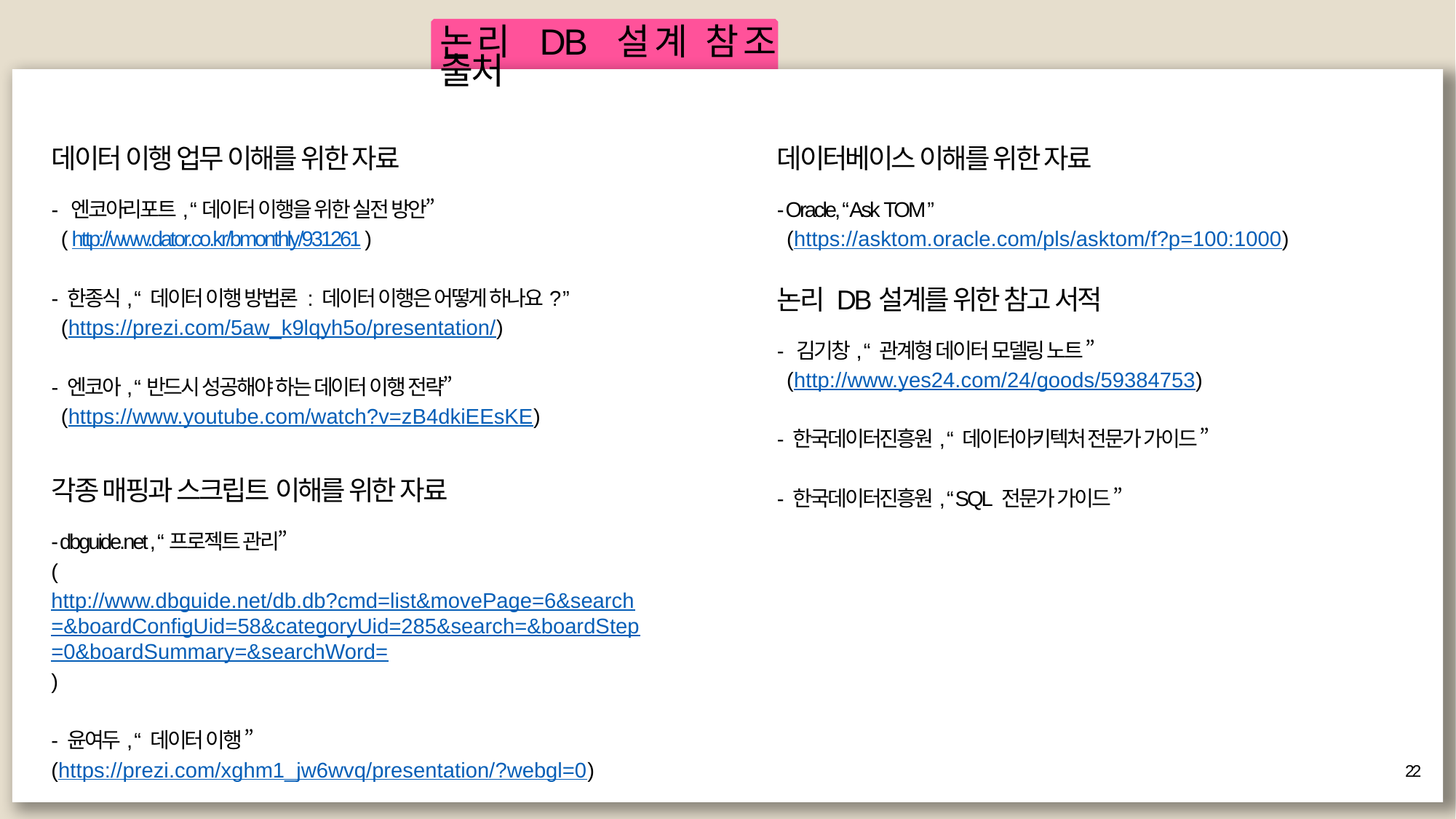

데이터 이행 업무 이해를 위한 자료
-  엔코아리포트, “데이터 이행을 위한 실전 방안”
  ( http://www.dator.co.kr/bmonthly/931261 )

- 한종식, “ 데이터 이행 방법론 : 데이터 이행은 어떻게 하나요? ”
  (https://prezi.com/5aw_k9lqyh5o/presentation/)

- 엔코아, “반드시 성공해야 하는 데이터 이행 전략”
  (https://www.youtube.com/watch?v=zB4dkiEEsKE)
데이터베이스 이해를 위한 자료
- Oracle, “ Ask TOM ”
  (https://asktom.oracle.com/pls/asktom/f?p=100:1000)
논리 DB설계를 위한 참고 서적
-  김기창, “ 관계형 데이터 모델링 노트 ”
  (http://www.yes24.com/24/goods/59384753)

- 한국데이터진흥원, “ 데이터아키텍처 전문가 가이드 ”

- 한국데이터진흥원, “ SQL 전문가 가이드 ”
각종 매핑과 스크립트 이해를 위한 자료
- dbguide.net , “프로젝트 관리”
(http://www.dbguide.net/db.db?cmd=list&movePage=6&search=&boardConfigUid=58&categoryUid=285&search=&boardStep=0&boardSummary=&searchWord=)

- 윤여두, “ 데이터 이행 ”
(https://prezi.com/xghm1_jw6wvq/presentation/?webgl=0)